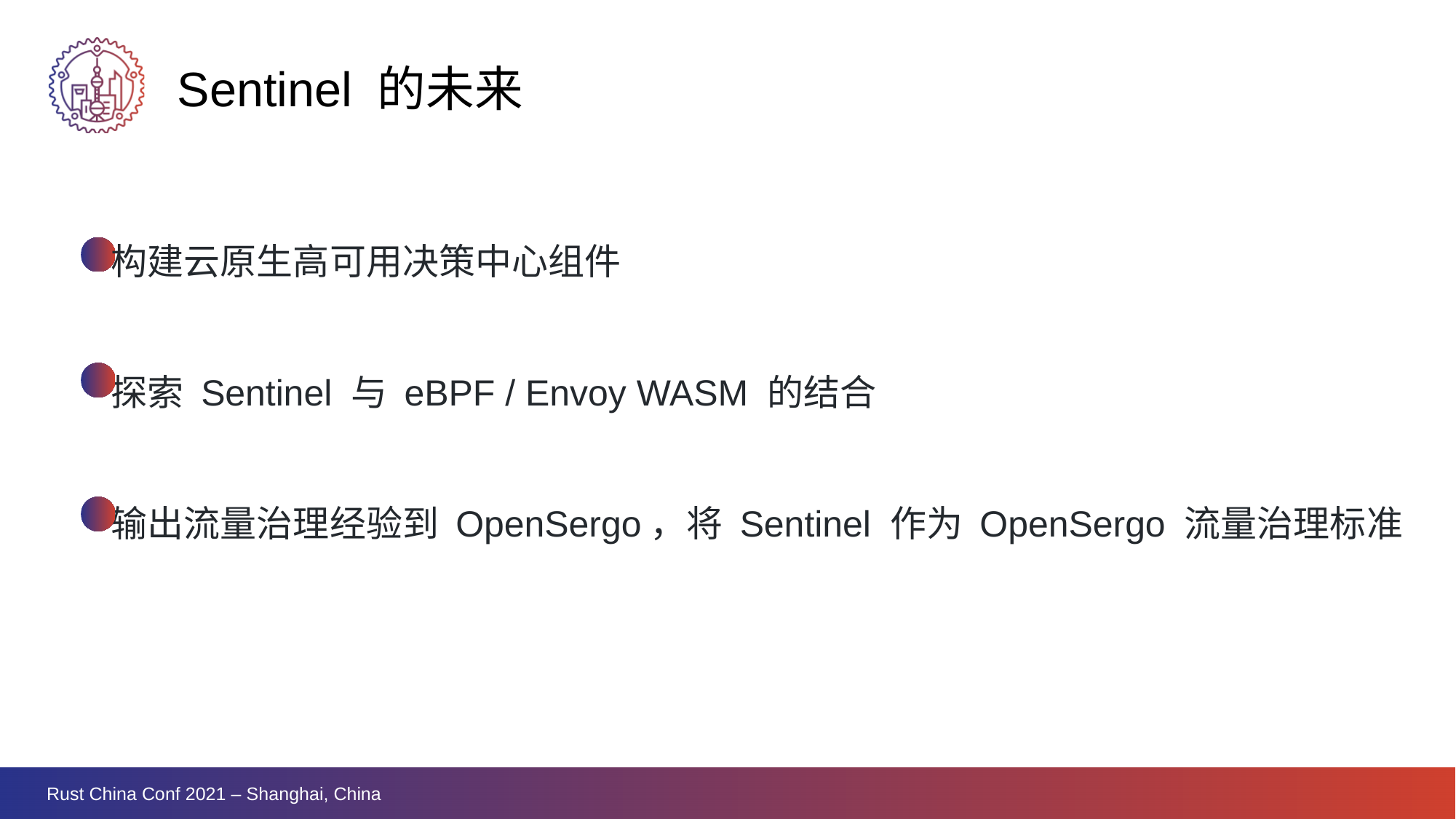

Sentinel 的未来
构建云原生高可用决策中心组件

探索 Sentinel 与 eBPF / Envoy WASM 的结合

输出流量治理经验到 OpenSergo，将 Sentinel 作为 OpenSergo 流量治理标准